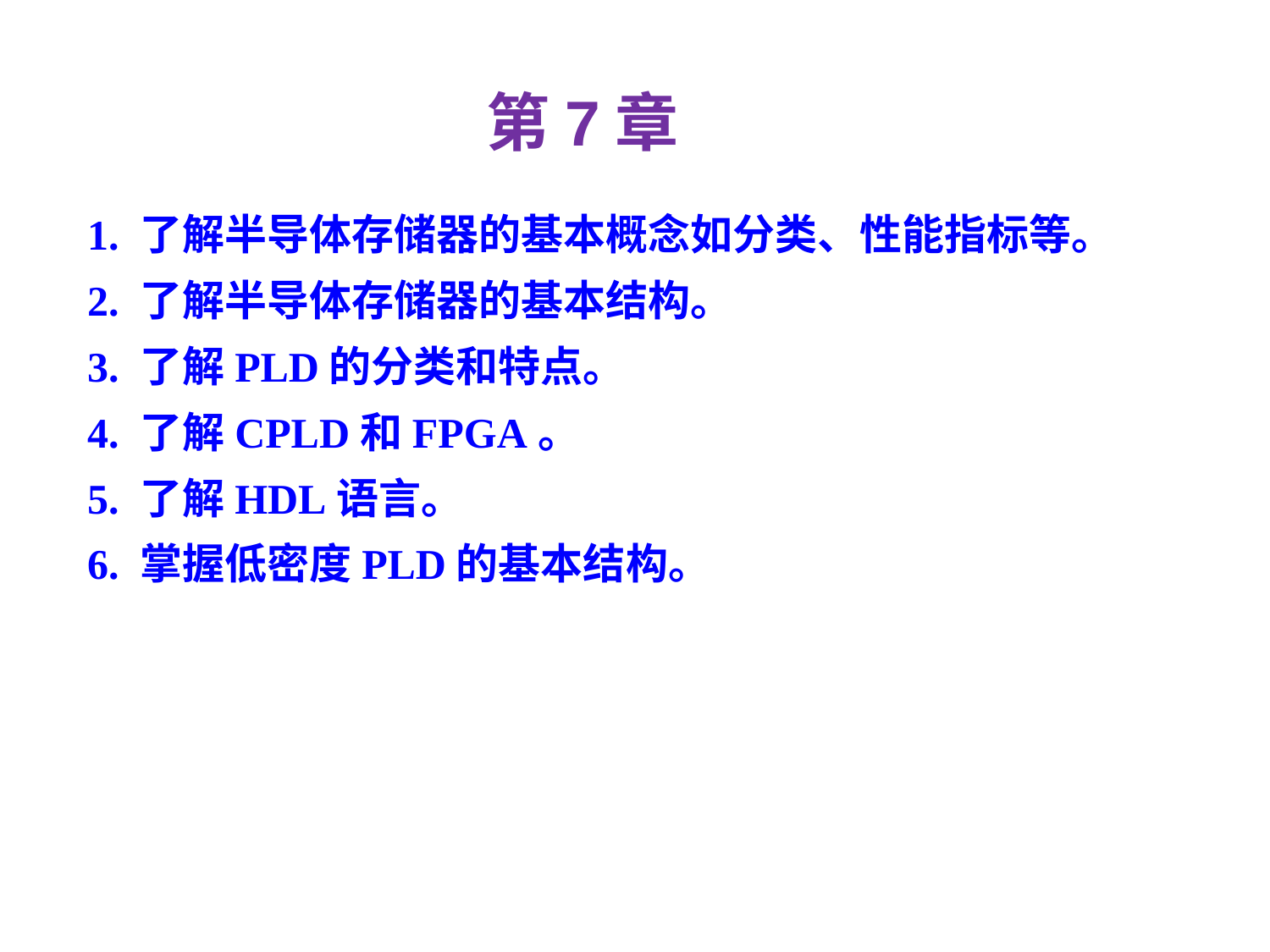

第7章
1. 了解半导体存储器的基本概念如分类、性能指标等。
2. 了解半导体存储器的基本结构。
3. 了解PLD的分类和特点。
4. 了解CPLD和FPGA。
5. 了解HDL语言。
6. 掌握低密度PLD的基本结构。